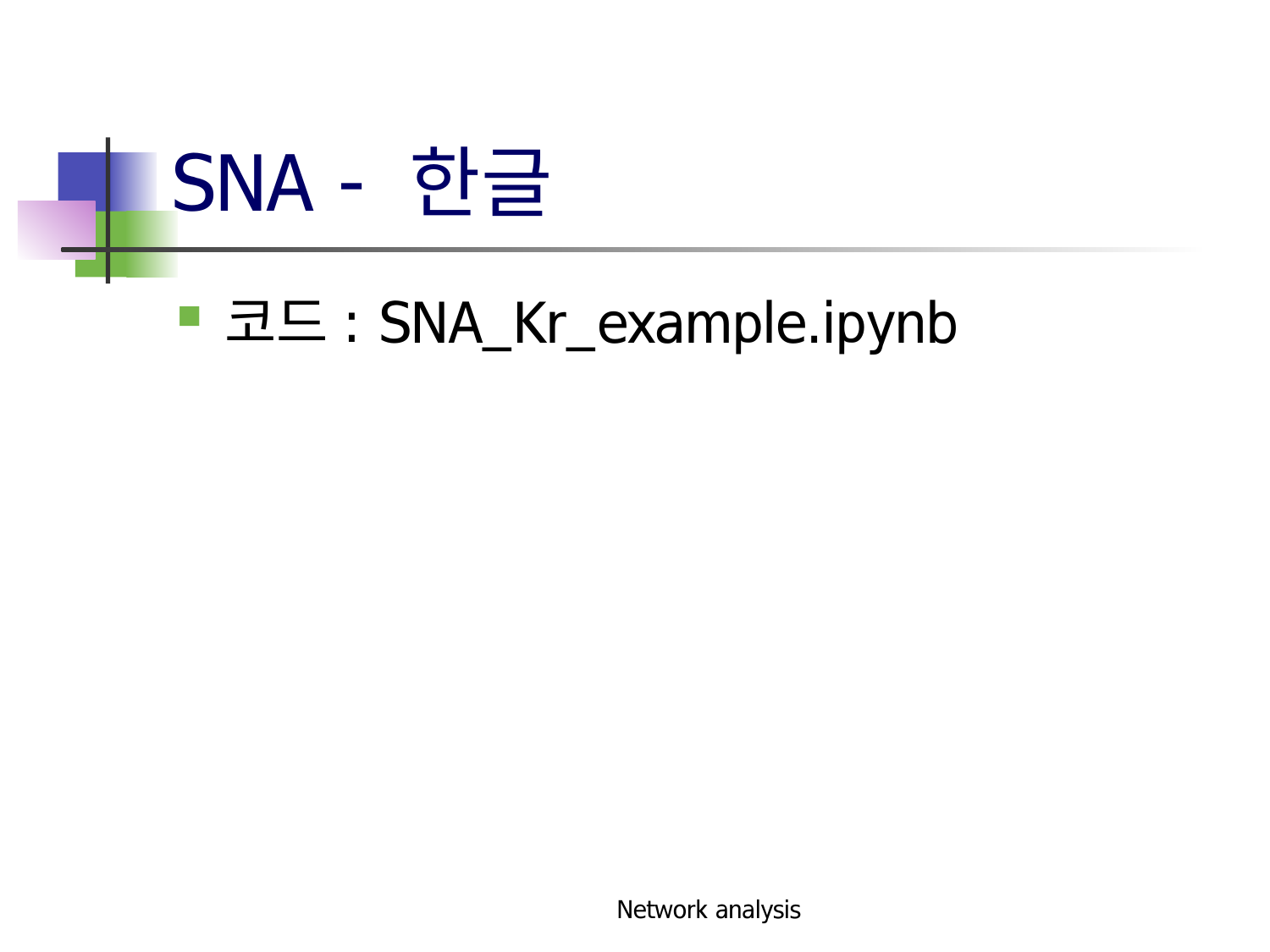

# SNA - 한글
코드: SNA_Kr_example.ipynb
Network analysis